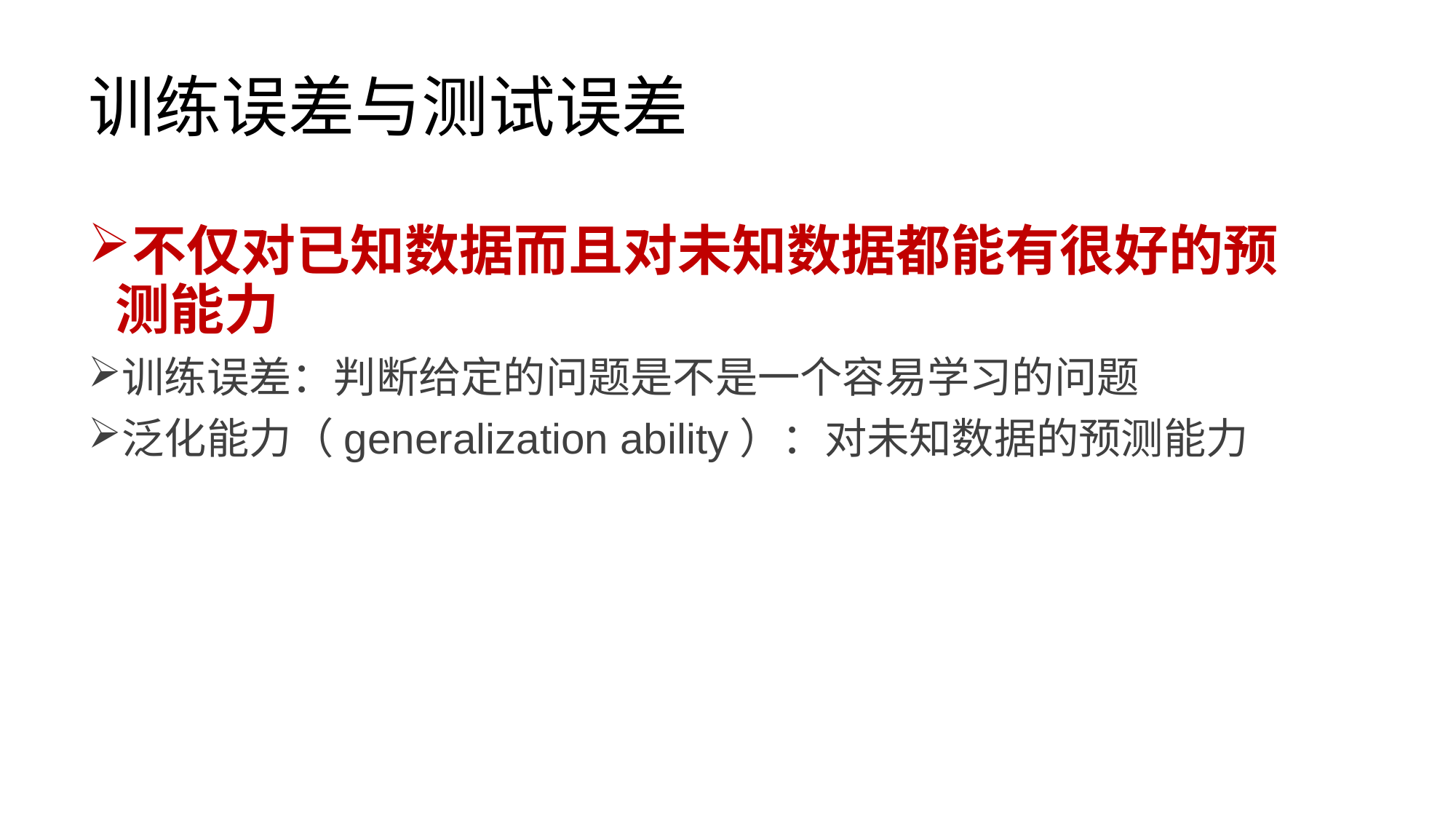

# 训练误差与测试误差
不仅对已知数据而且对未知数据都能有很好的预测能力
训练误差：判断给定的问题是不是一个容易学习的问题
泛化能力（generalization ability）：对未知数据的预测能力